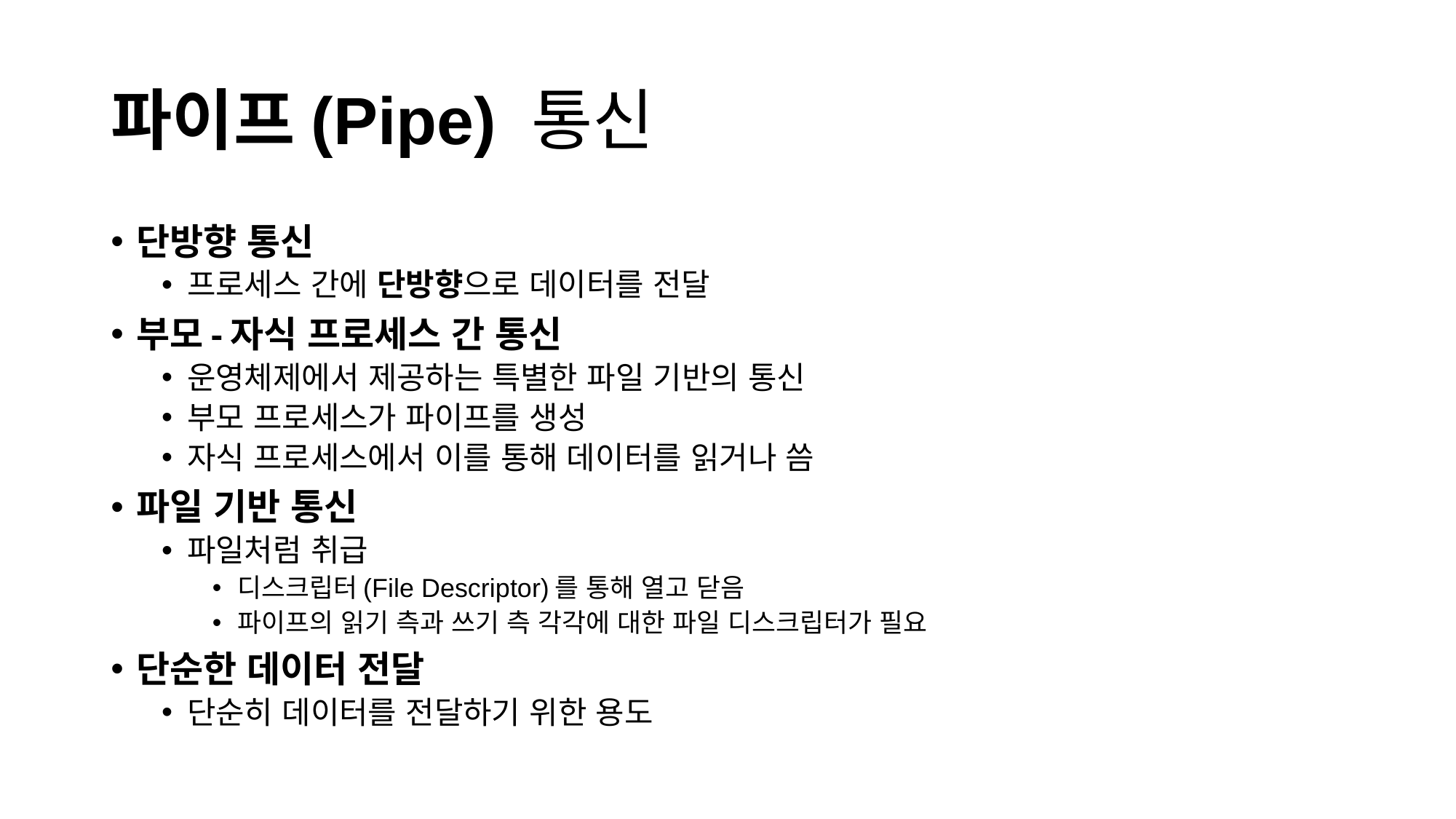

# 파이프(Pipe) 통신
단방향 통신
프로세스 간에 단방향으로 데이터를 전달
부모-자식 프로세스 간 통신
운영체제에서 제공하는 특별한 파일 기반의 통신
부모 프로세스가 파이프를 생성
자식 프로세스에서 이를 통해 데이터를 읽거나 씀
파일 기반 통신
파일처럼 취급
디스크립터(File Descriptor)를 통해 열고 닫음
파이프의 읽기 측과 쓰기 측 각각에 대한 파일 디스크립터가 필요
단순한 데이터 전달
단순히 데이터를 전달하기 위한 용도